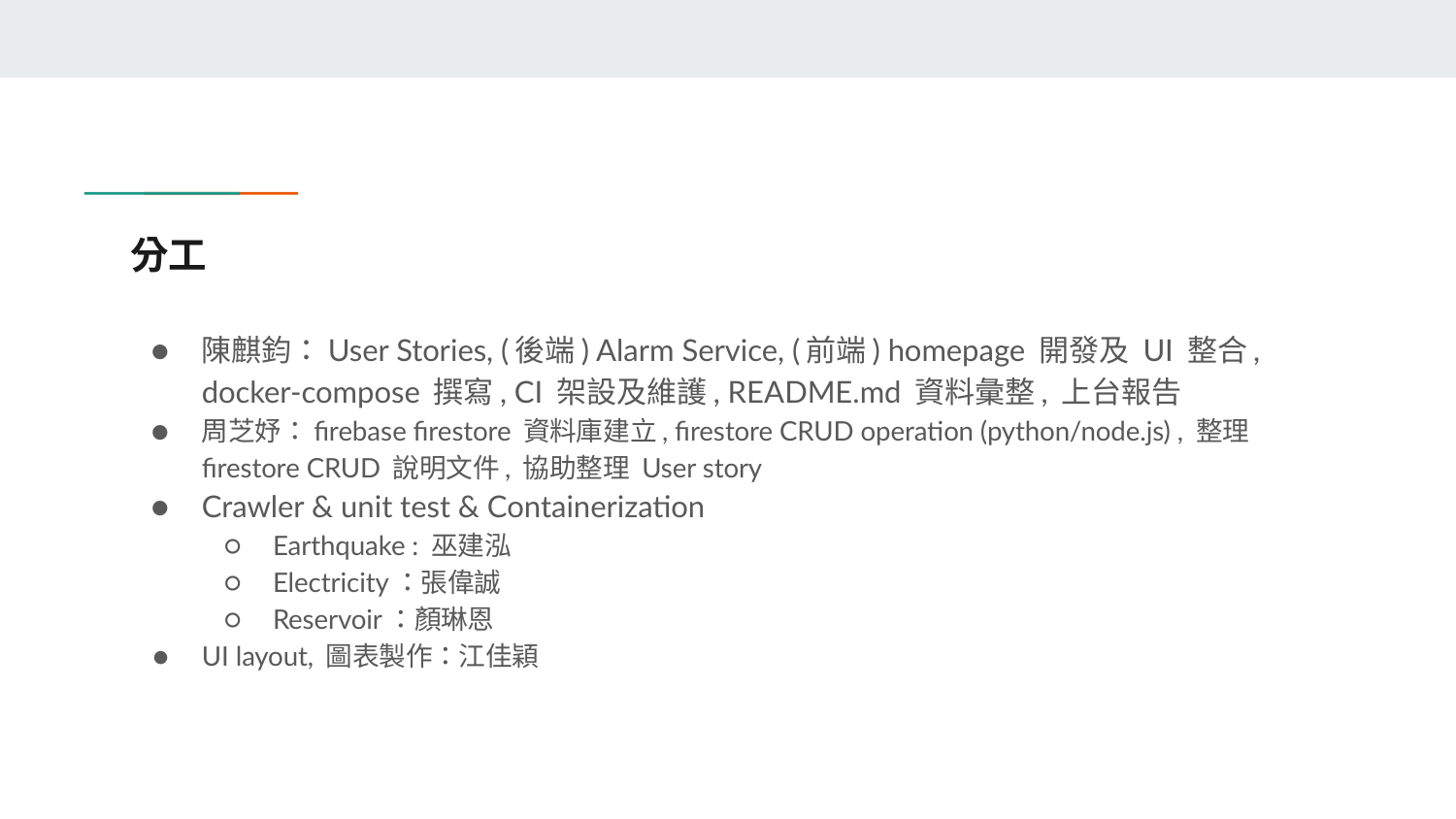

# 分工
陳麒鈞：User Stories, (後端) Alarm Service, (前端) homepage 開發及 UI 整合, docker-compose 撰寫, CI 架設及維護, README.md 資料彙整, 上台報告
周芝妤：firebase firestore 資料庫建立, firestore CRUD operation (python/node.js) , 整理 firestore CRUD 說明文件, 協助整理 User story
Crawler & unit test & Containerization
Earthquake : 巫建泓
Electricity：張偉誠
Reservoir：顏琳恩
UI layout, 圖表製作：江佳穎